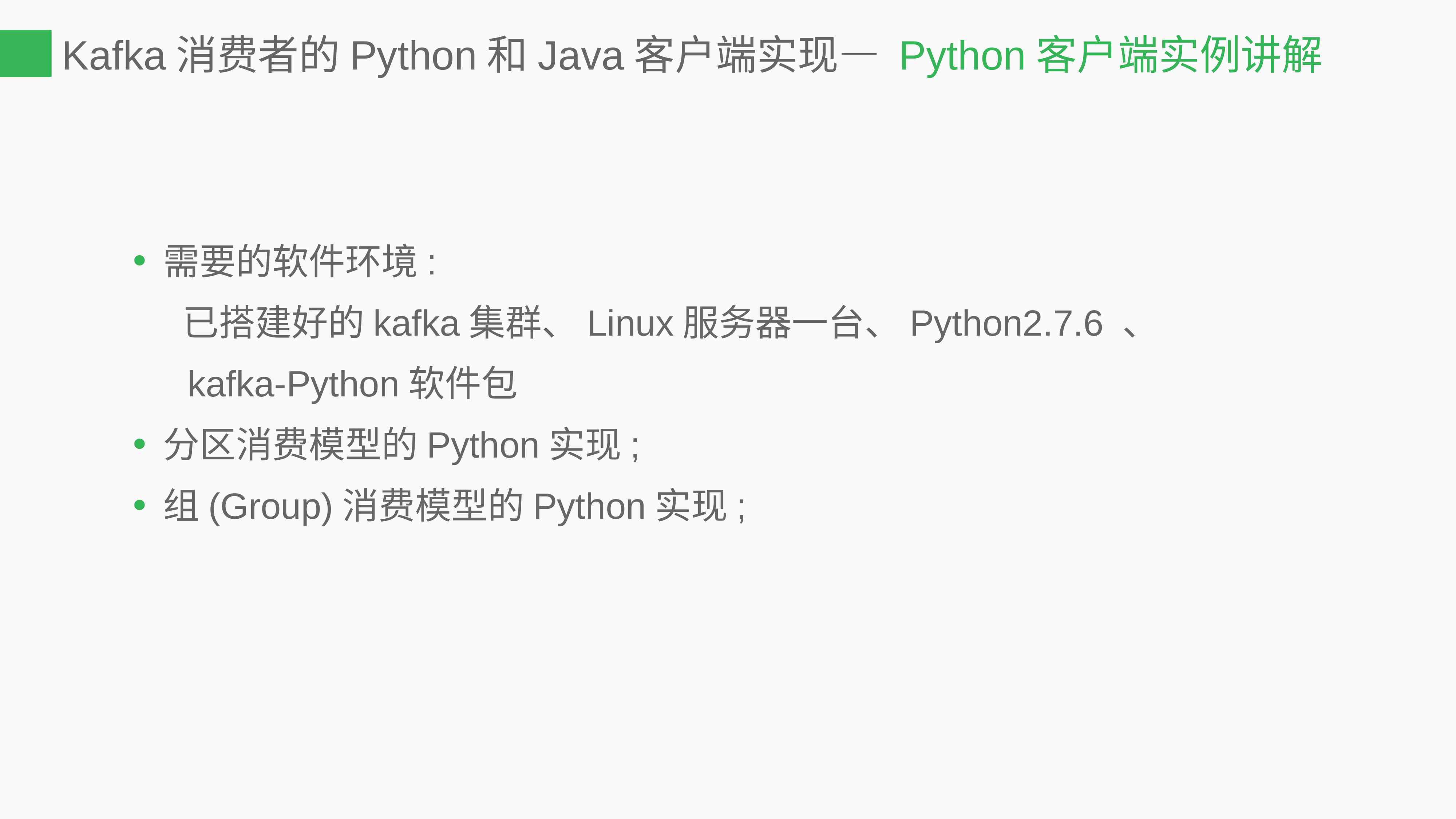

# Kafka消费者的Python和Java客户端实现— Python客户端实例讲解
需要的软件环境:
     已搭建好的kafka集群、Linux服务器一台、Python2.7.6 、          	kafka-Python软件包
分区消费模型的Python实现;
组(Group)消费模型的Python实现;